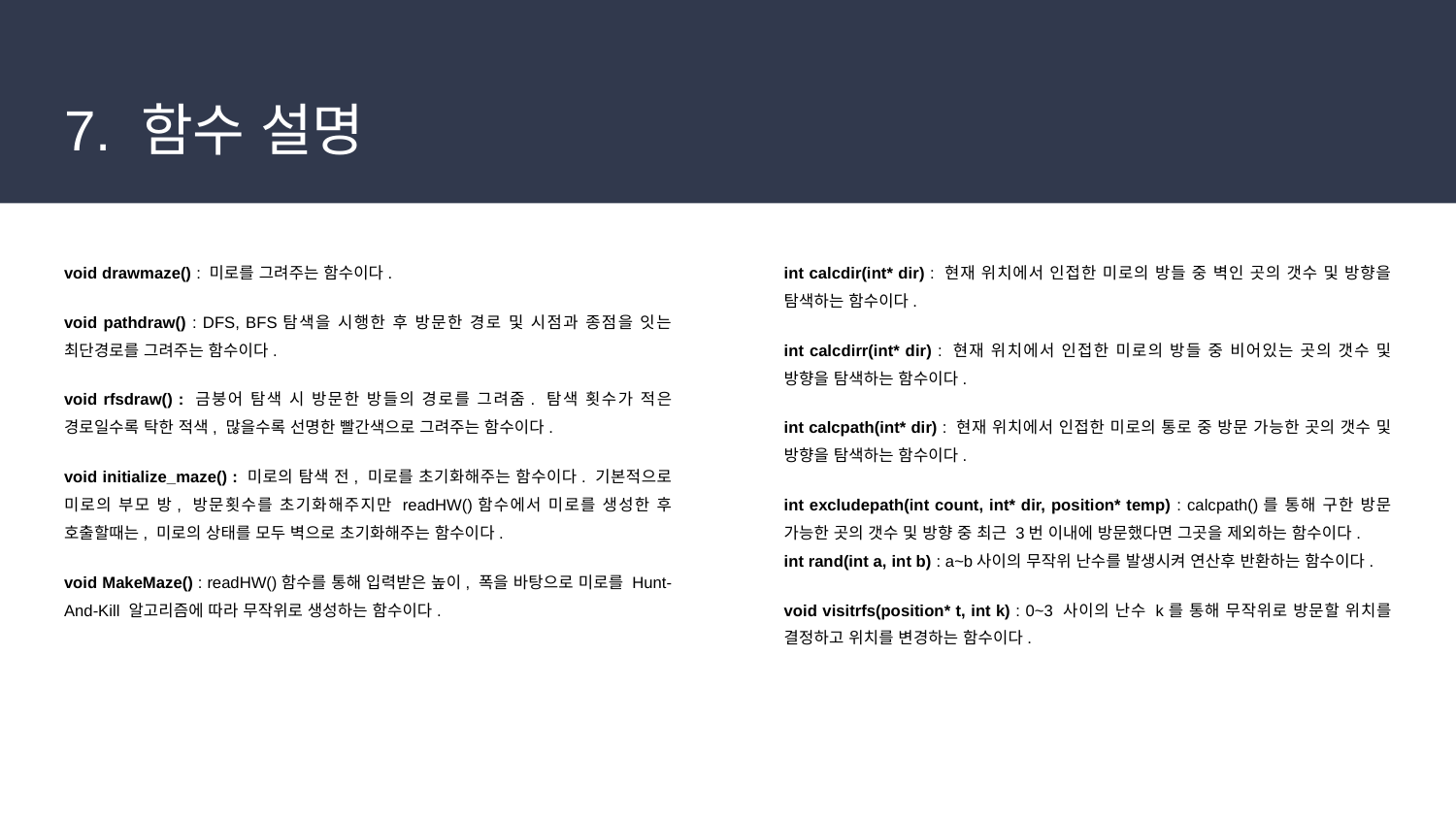

# 7. 함수 설명
void drawmaze() : 미로를 그려주는 함수이다.

void pathdraw() : DFS, BFS탐색을 시행한 후 방문한 경로 및 시점과 종점을 잇는 최단경로를 그려주는 함수이다.

void rfsdraw() : 금붕어 탐색 시 방문한 방들의 경로를 그려줌. 탐색 횟수가 적은 경로일수록 탁한 적색, 많을수록 선명한 빨간색으로 그려주는 함수이다.

void initialize_maze() : 미로의 탐색 전, 미로를 초기화해주는 함수이다. 기본적으로 미로의 부모 방, 방문횟수를 초기화해주지만 readHW()함수에서 미로를 생성한 후 호출할때는, 미로의 상태를 모두 벽으로 초기화해주는 함수이다.

void MakeMaze() : readHW()함수를 통해 입력받은 높이, 폭을 바탕으로 미로를 Hunt-And-Kill 알고리즘에 따라 무작위로 생성하는 함수이다.

int calcdir(int* dir) : 현재 위치에서 인접한 미로의 방들 중 벽인 곳의 갯수 및 방향을 탐색하는 함수이다.

int calcdirr(int* dir) : 현재 위치에서 인접한 미로의 방들 중 비어있는 곳의 갯수 및 방향을 탐색하는 함수이다.

int calcpath(int* dir) : 현재 위치에서 인접한 미로의 통로 중 방문 가능한 곳의 갯수 및 방향을 탐색하는 함수이다.

int excludepath(int count, int* dir, position* temp) : calcpath()를 통해 구한 방문 가능한 곳의 갯수 및 방향 중 최근 3번 이내에 방문했다면 그곳을 제외하는 함수이다.
int rand(int a, int b) : a~b사이의 무작위 난수를 발생시켜 연산후 반환하는 함수이다.

void visitrfs(position* t, int k) : 0~3 사이의 난수 k를 통해 무작위로 방문할 위치를 결정하고 위치를 변경하는 함수이다.